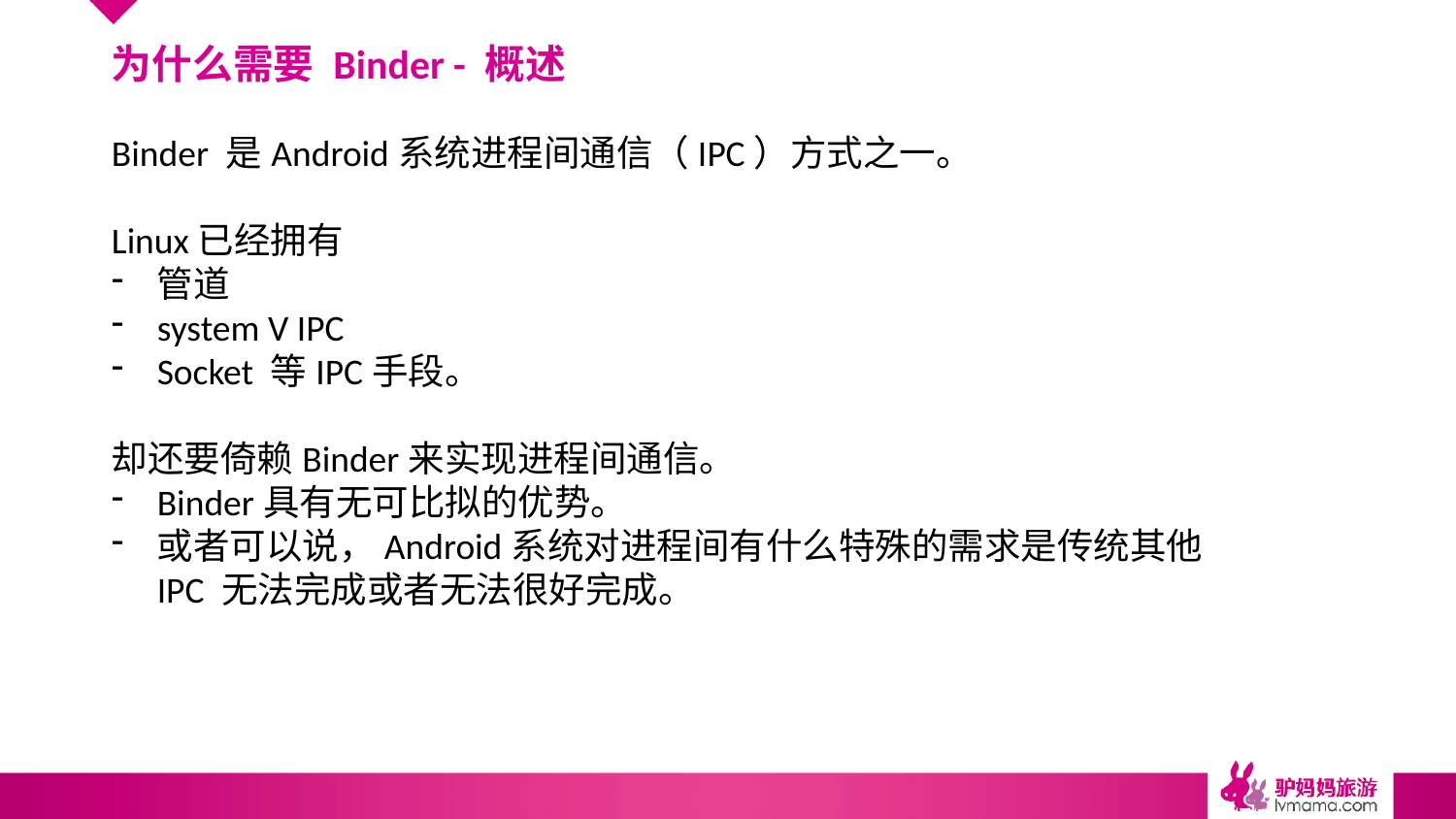

为什么需要 Binder - 概述
Binder 是Android系统进程间通信（IPC）方式之一。

Linux已经拥有
管道
system V IPC
Socket 等IPC手段。

却还要倚赖Binder来实现进程间通信。
Binder具有无可比拟的优势。
或者可以说，Android系统对进程间有什么特殊的需求是传统其他 IPC 无法完成或者无法很好完成。